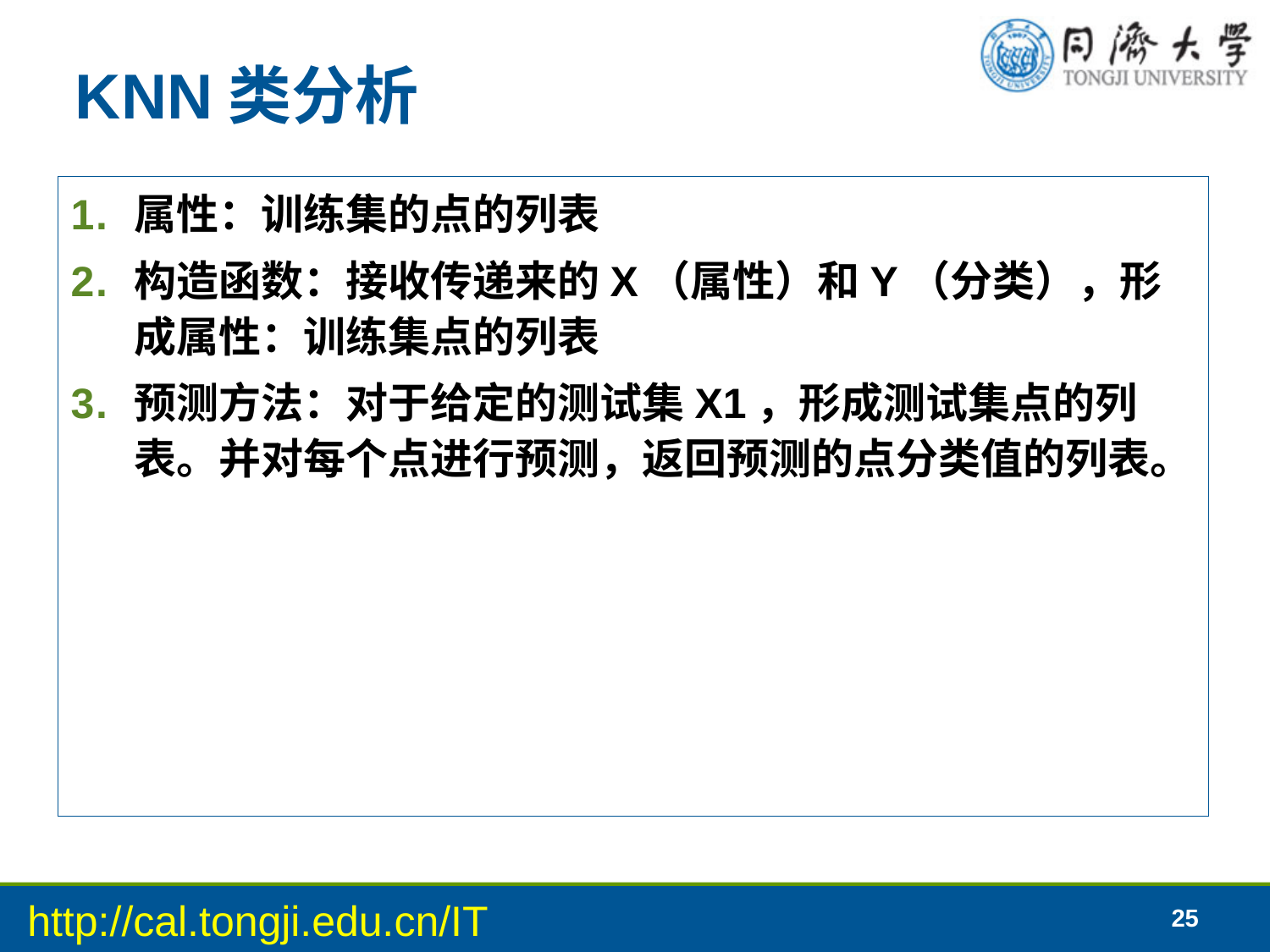

# KNN类分析
属性：训练集的点的列表
构造函数：接收传递来的X（属性）和Y（分类），形成属性：训练集点的列表
预测方法：对于给定的测试集X1，形成测试集点的列表。并对每个点进行预测，返回预测的点分类值的列表。